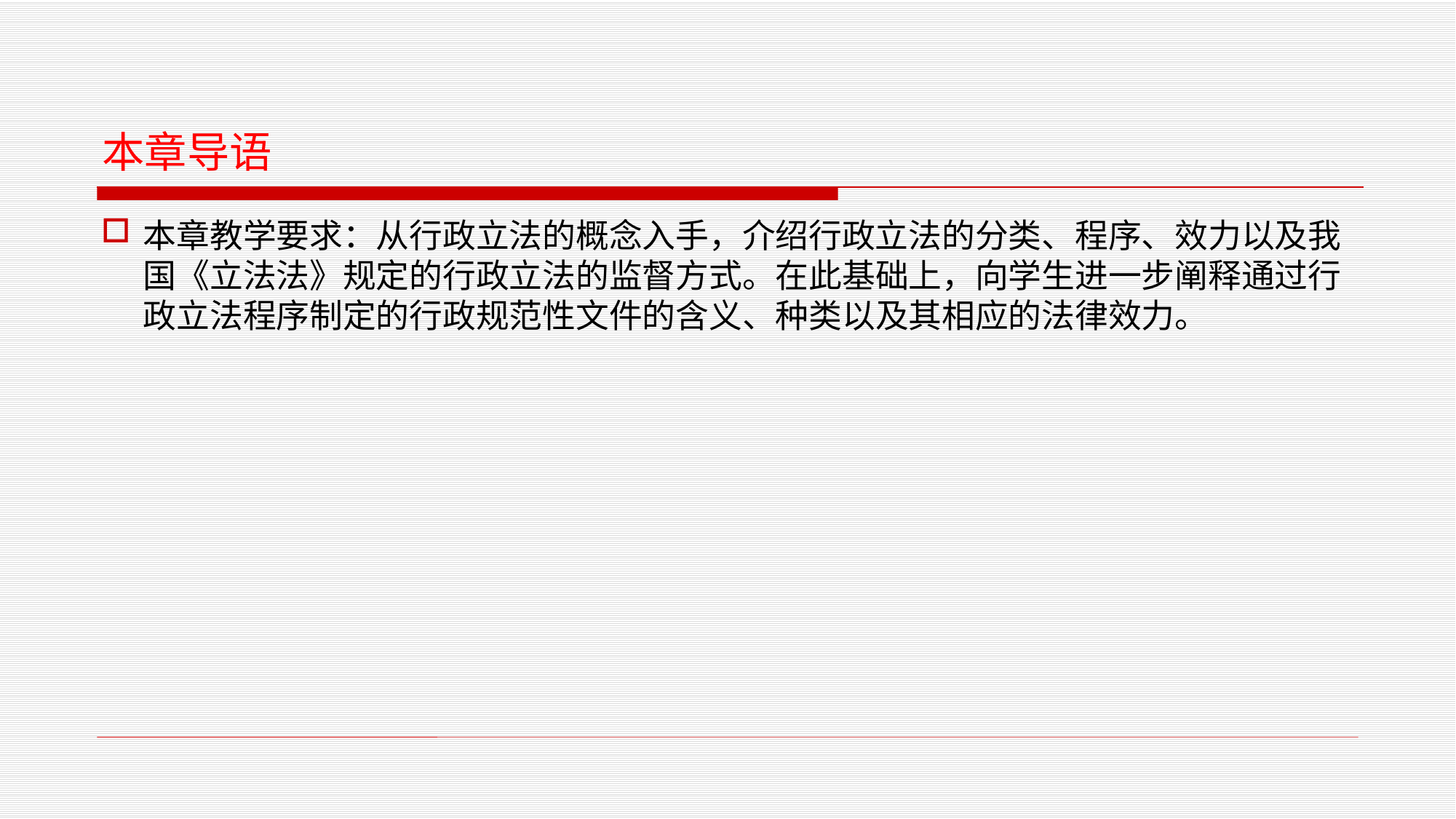

# 本章导语
本章教学要求：从行政立法的概念入手，介绍行政立法的分类、程序、效力以及我国《立法法》规定的行政立法的监督方式。在此基础上，向学生进一步阐释通过行政立法程序制定的行政规范性文件的含义、种类以及其相应的法律效力。